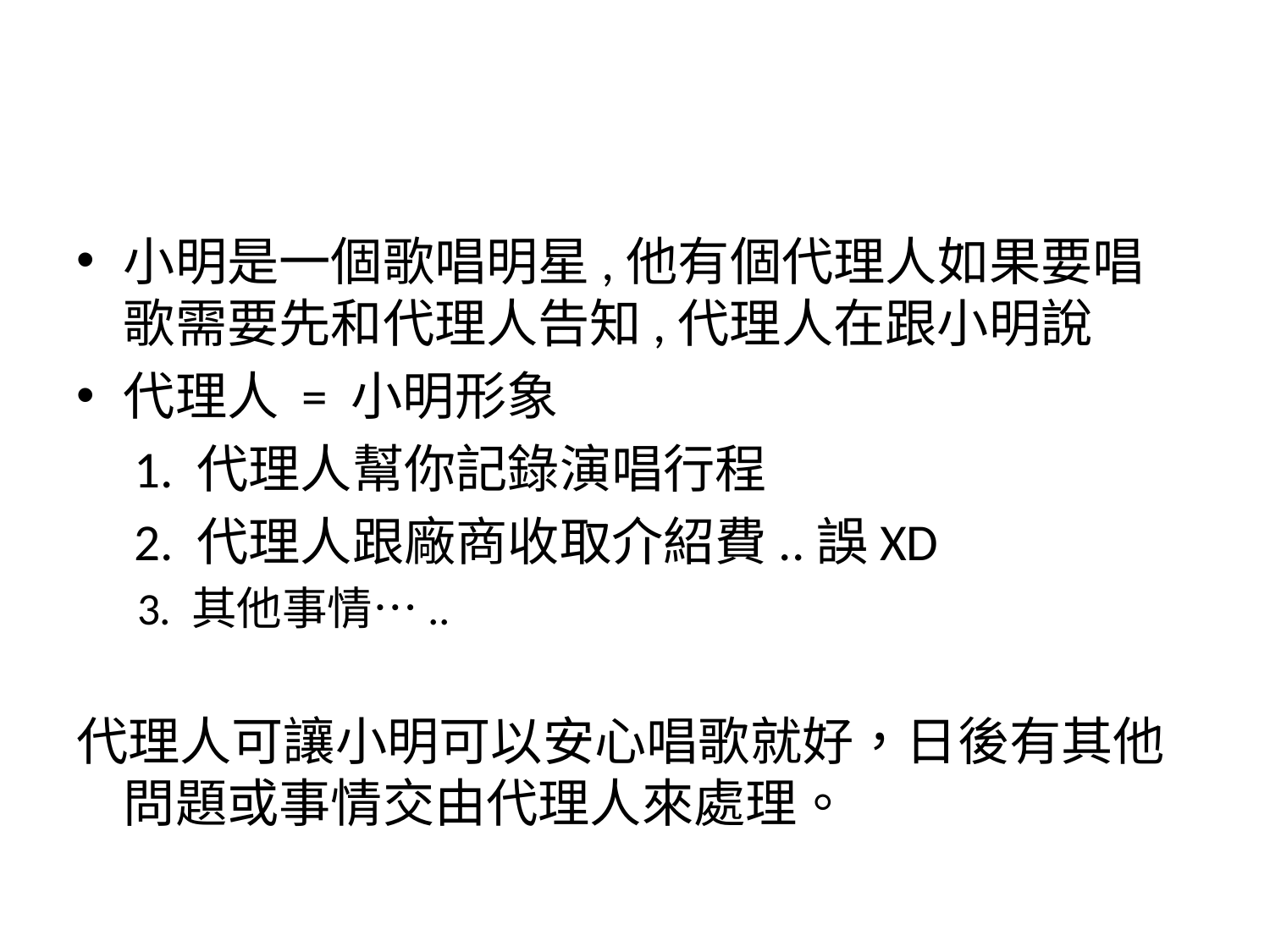

#
小明是一個歌唱明星,他有個代理人如果要唱歌需要先和代理人告知,代理人在跟小明說
代理人 = 小明形象
     1. 代理人幫你記錄演唱行程
     2. 代理人跟廠商收取介紹費..誤XD
      3. 其他事情…..

代理人可讓小明可以安心唱歌就好，日後有其他問題或事情交由代理人來處理。